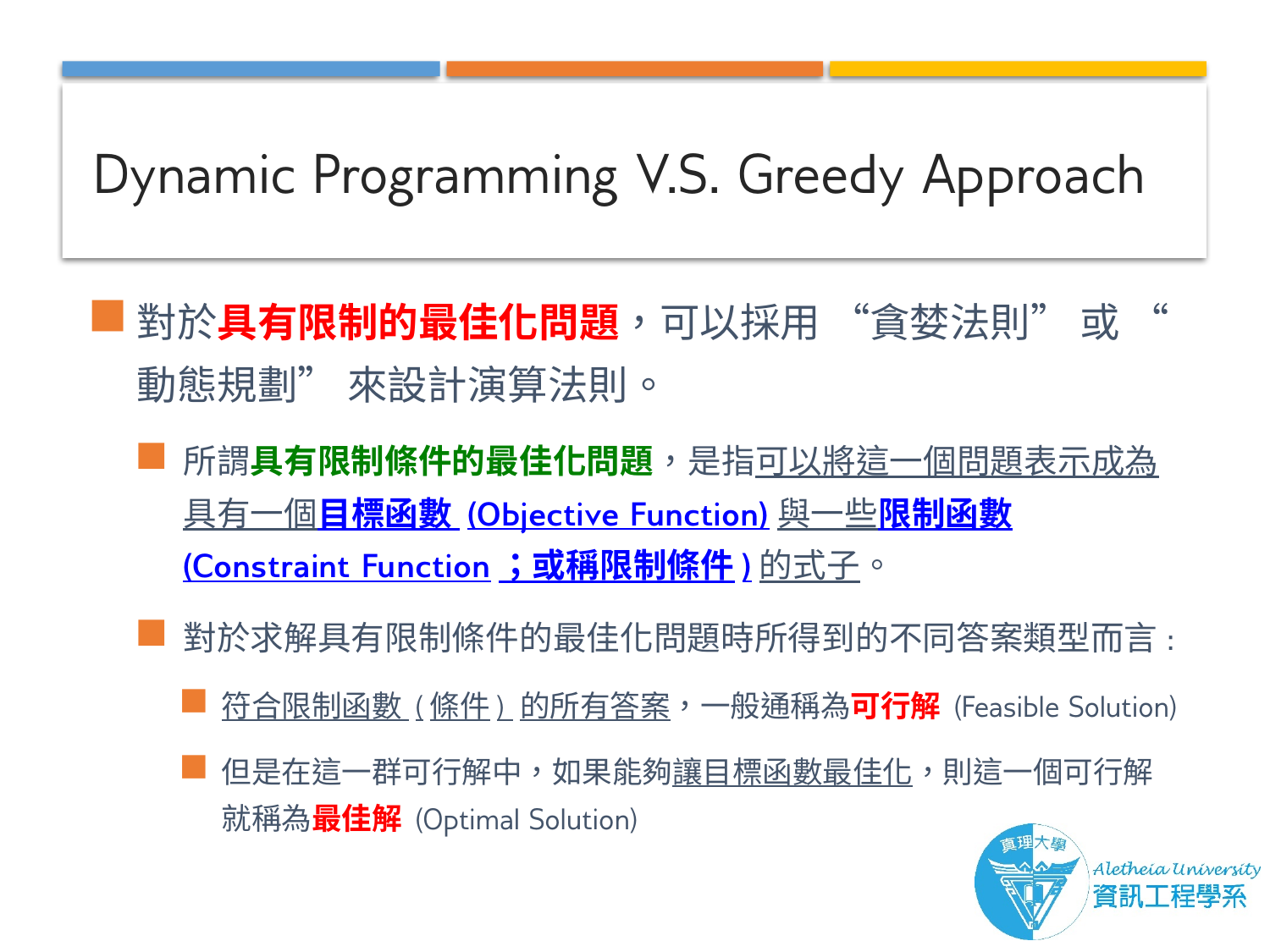

# Dynamic Programming V.S. Greedy Approach
對於具有限制的最佳化問題，可以採用 “貪婪法則” 或 “動態規劃” 來設計演算法則。
所謂具有限制條件的最佳化問題，是指可以將這一個問題表示成為具有一個目標函數 (Objective Function)與一些限制函數 (Constraint Function；或稱限制條件)的式子。
對於求解具有限制條件的最佳化問題時所得到的不同答案類型而言:
符合限制函數 (條件) 的所有答案，一般通稱為可行解 (Feasible Solution)
但是在這一群可行解中，如果能夠讓目標函數最佳化，則這一個可行解就稱為最佳解 (Optimal Solution)